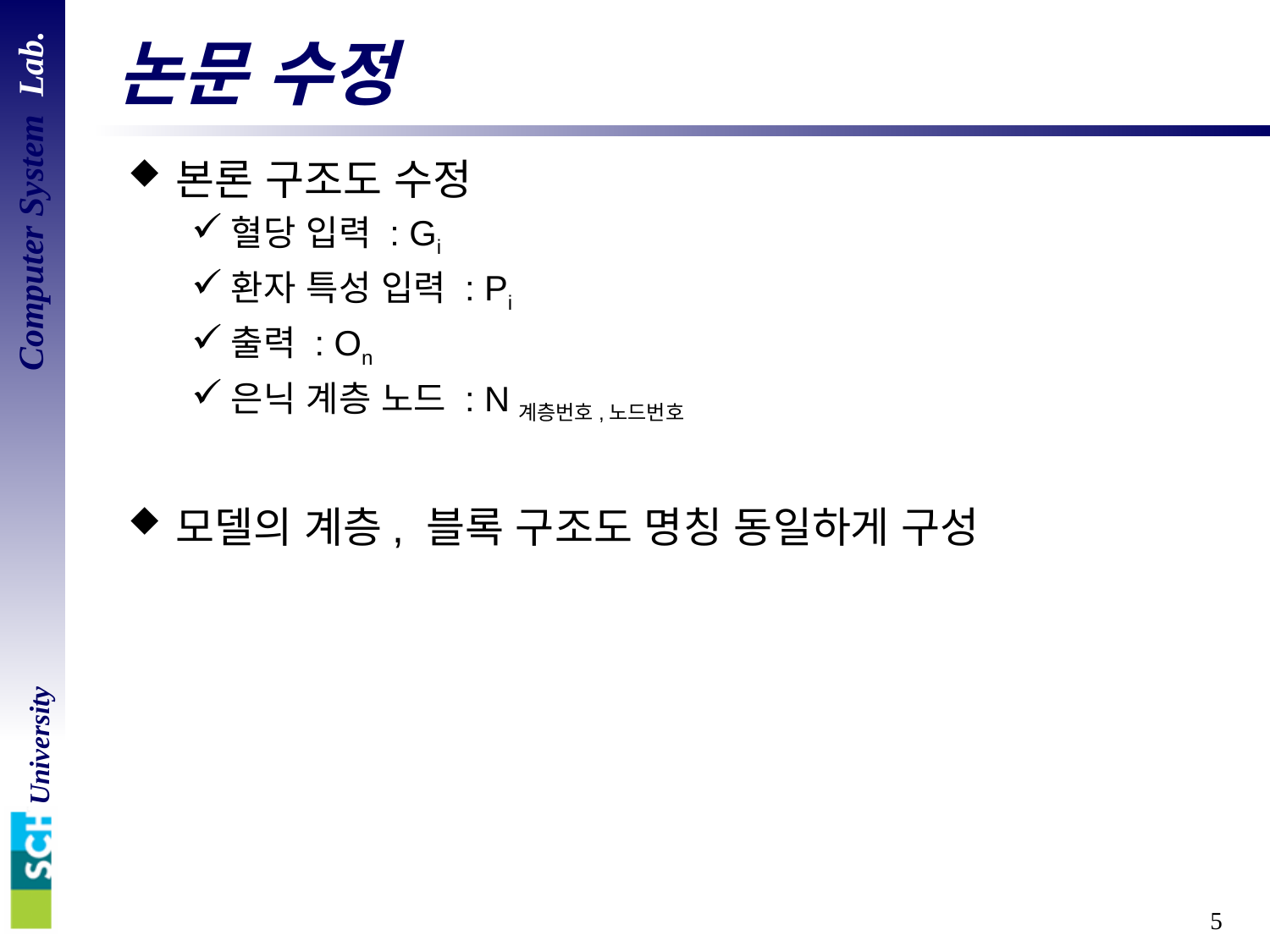

# 논문 수정
본론 구조도 수정
혈당 입력 : Gi
환자 특성 입력 : Pi
출력 : On
은닉 계층 노드 : N계층번호,노드번호

모델의 계층, 블록 구조도 명칭 동일하게 구성